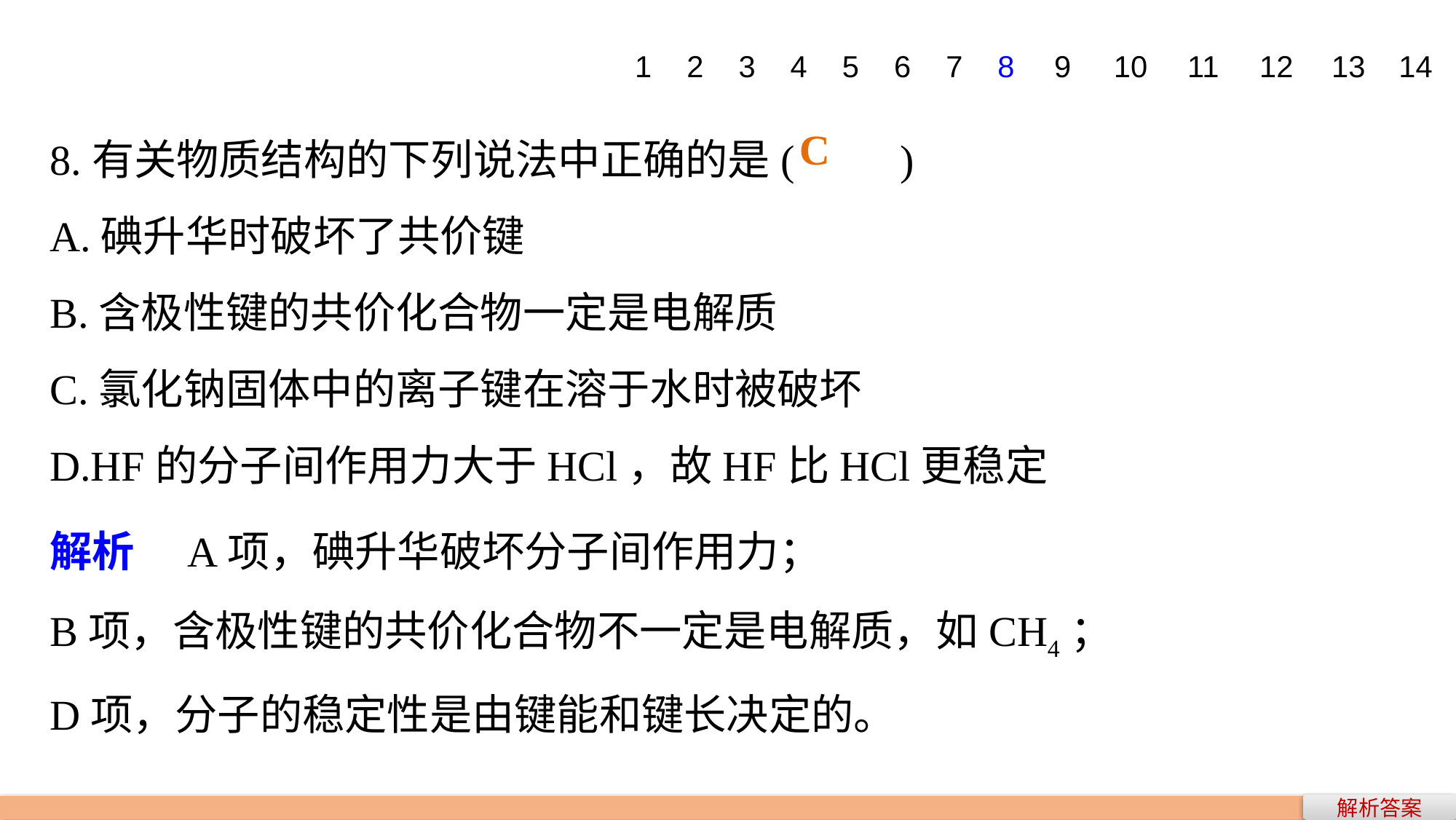

1
2
3
4
5
6
7
8
9
10
11
12
13
14
8.有关物质结构的下列说法中正确的是(　　)
A.碘升华时破坏了共价键
B.含极性键的共价化合物一定是电解质
C.氯化钠固体中的离子键在溶于水时被破坏
D.HF的分子间作用力大于HCl，故HF比HCl更稳定
C
解析　A项，碘升华破坏分子间作用力；
B项，含极性键的共价化合物不一定是电解质，如CH4；
D项，分子的稳定性是由键能和键长决定的。
解析答案